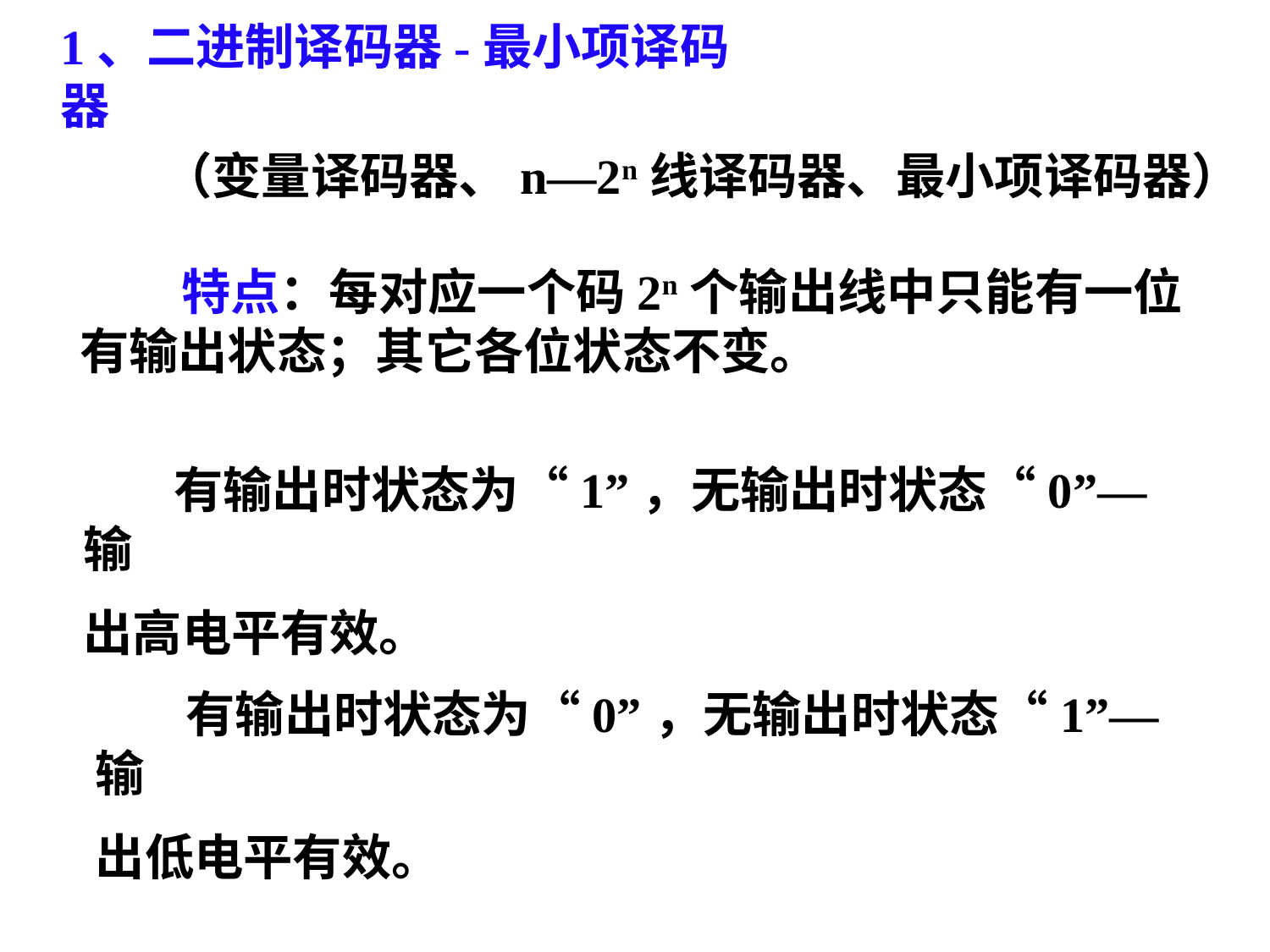

# 1、二进制译码器-最小项译码器
（变量译码器、n—2n线译码器、最小项译码器）
        特点：每对应一个码2n个输出线中只能有一位有输出状态；其它各位状态不变。
       有输出时状态为“1”，无输出时状态“0”—输
出高电平有效。
       有输出时状态为“0”，无输出时状态“1”—输
出低电平有效。